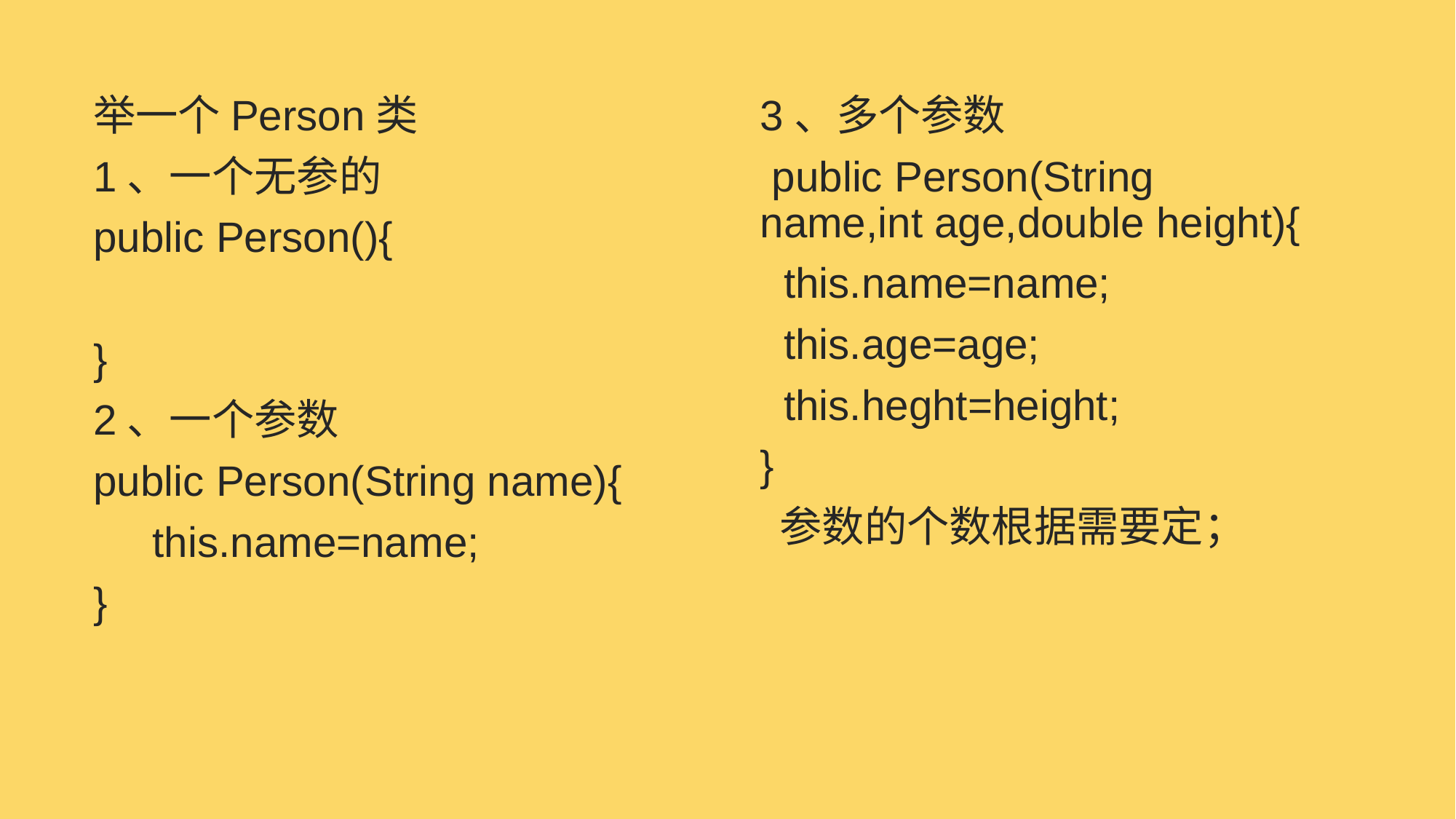

举一个Person类
1、一个无参的
public Person(){

}
2、一个参数
public Person(String name){
     this.name=name;
}

3、多个参数
 public Person(String name,int age,double height){
  this.name=name;
  this.age=age;
  this.heght=height;
}
 参数的个数根据需要定；